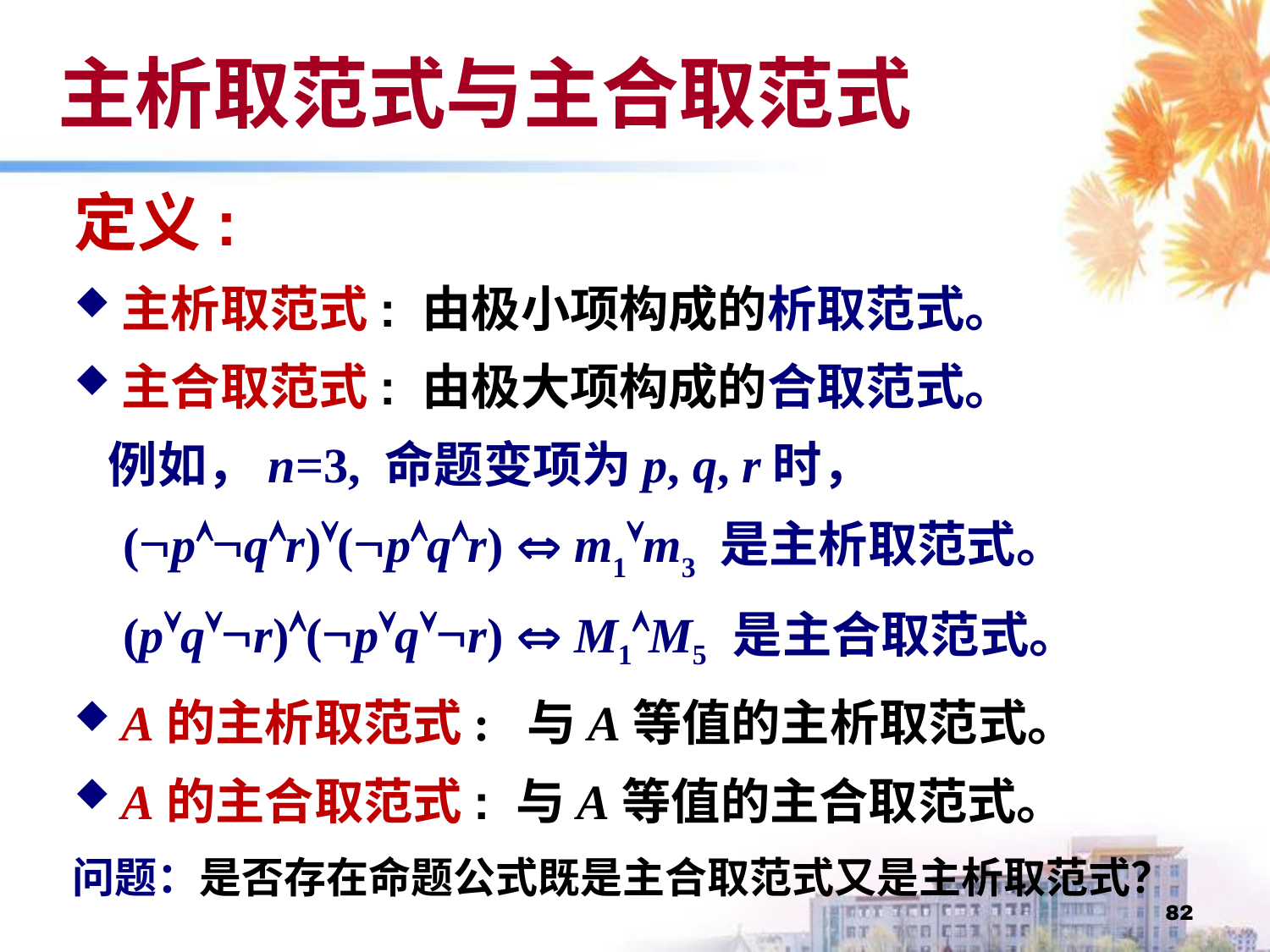

# 主析取范式与主合取范式
定义:
主析取范式: 由极小项构成的析取范式。
主合取范式: 由极大项构成的合取范式。
  例如，n=3, 命题变项为p, q, r时，
    (¬p∧¬q∧r)∨(¬p∧q∧r) ⇔ m1∨m3 是主析取范式。
    (p∨q∨¬r)∧(¬p∨q∨¬r) ⇔ M1∧M5  是主合取范式。
A的主析取范式:  与A等值的主析取范式。
A的主合取范式: 与A等值的主合取范式。
问题：是否存在命题公式既是主合取范式又是主析取范式？
82